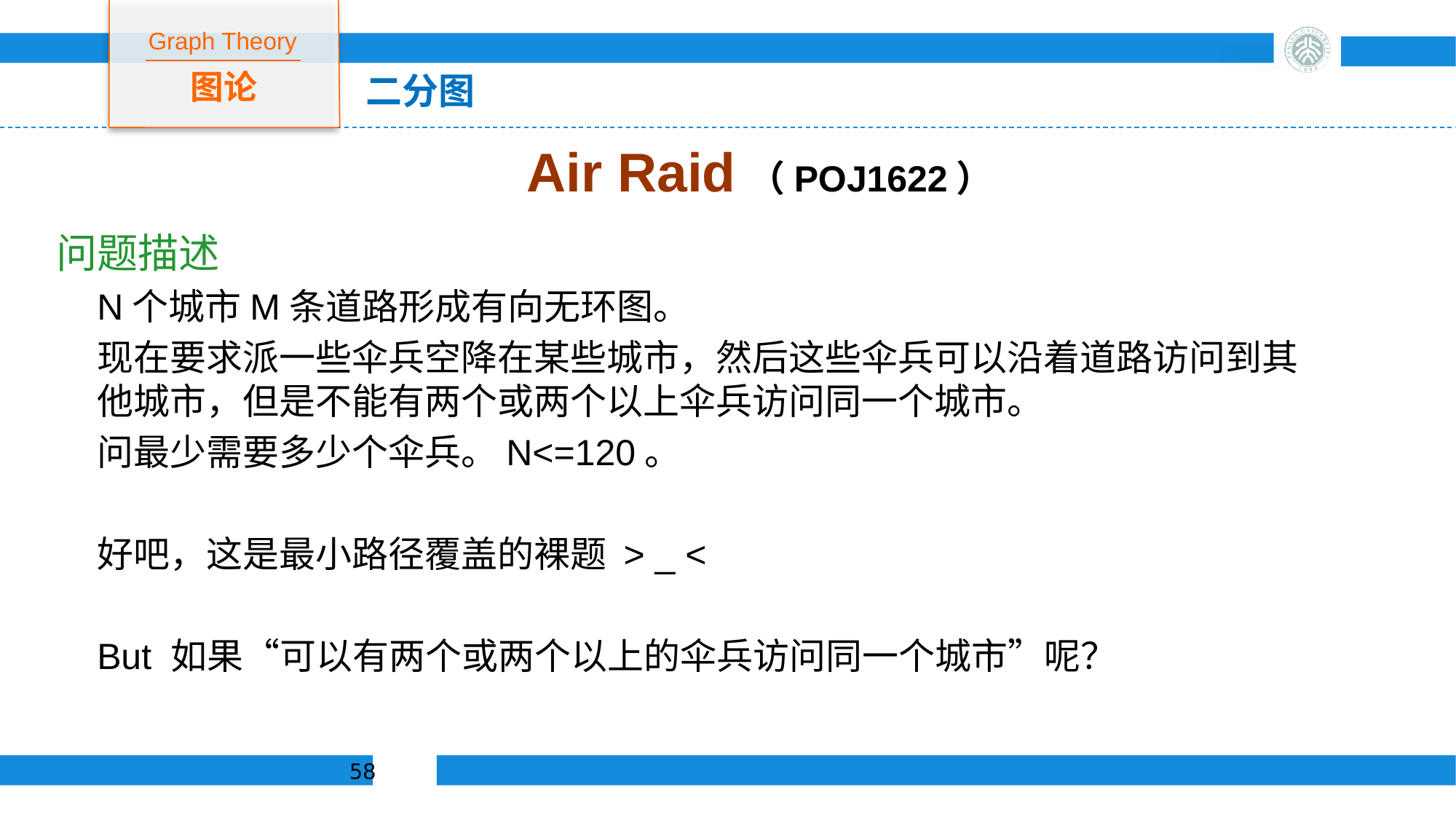

Graph Theory
图论
二分图
# Air Raid（POJ1622）
问题描述
	N个城市M条道路形成有向无环图。
	现在要求派一些伞兵空降在某些城市，然后这些伞兵可以沿着道路访问到其他城市，但是不能有两个或两个以上伞兵访问同一个城市。
	问最少需要多少个伞兵。N<=120。

	好吧，这是最小路径覆盖的裸题 > _ <

	But 如果“可以有两个或两个以上的伞兵访问同一个城市”呢？